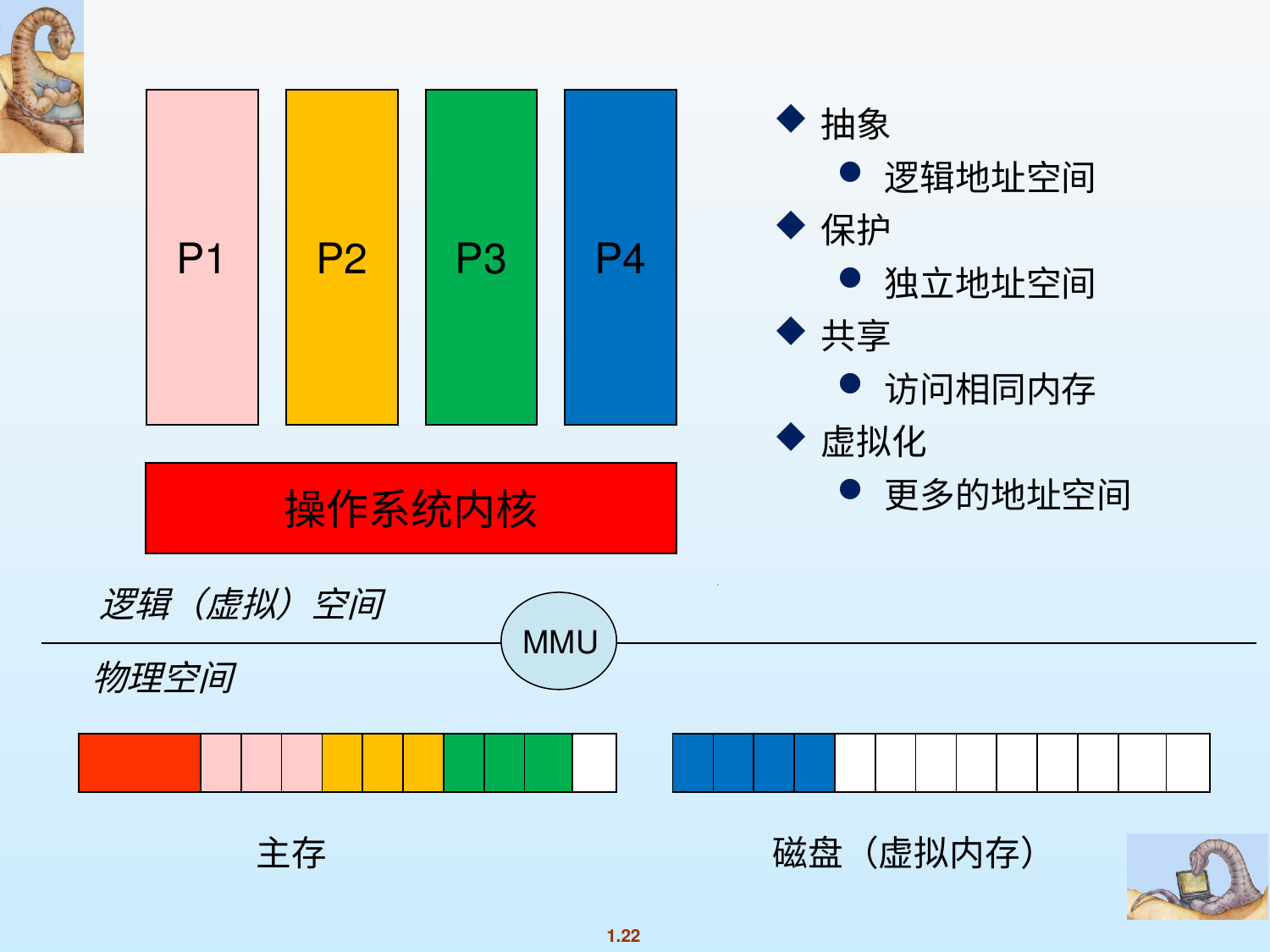

P1
P2
P3
P4
抽象
逻辑地址空间
保护
独立地址空间
共享
访问相同内存
虚拟化
更多的地址空间
操作系统内核
逻辑（虚拟）空间
MMU
物理空间
|  |  |  |  |  |  |  |  |  |  |  |
| --- | --- | --- | --- | --- | --- | --- | --- | --- | --- | --- |
|  |  |  |  |  |  |  |  |  |  |  |  |  |
| --- | --- | --- | --- | --- | --- | --- | --- | --- | --- | --- | --- | --- |
磁盘（虚拟内存）
主存